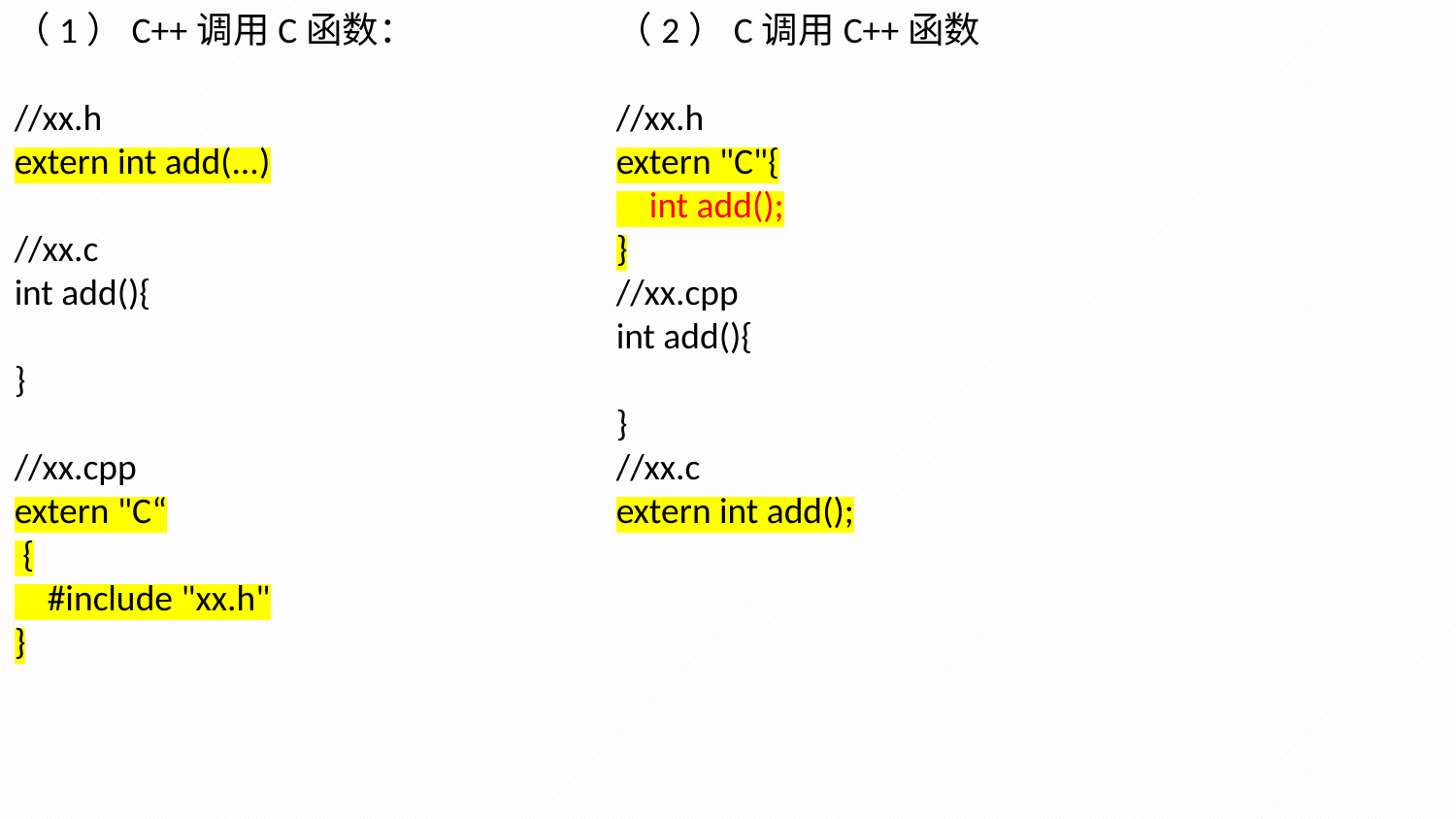

（1）C++调用C函数：

//xx.h
extern int add(...)

//xx.c
int add(){

}

//xx.cpp
extern "C“
 {
    #include "xx.h"
}

（2）C调用C++函数

//xx.h
extern "C"{
    int add();
}
//xx.cpp
int add(){

}
//xx.c
extern int add();